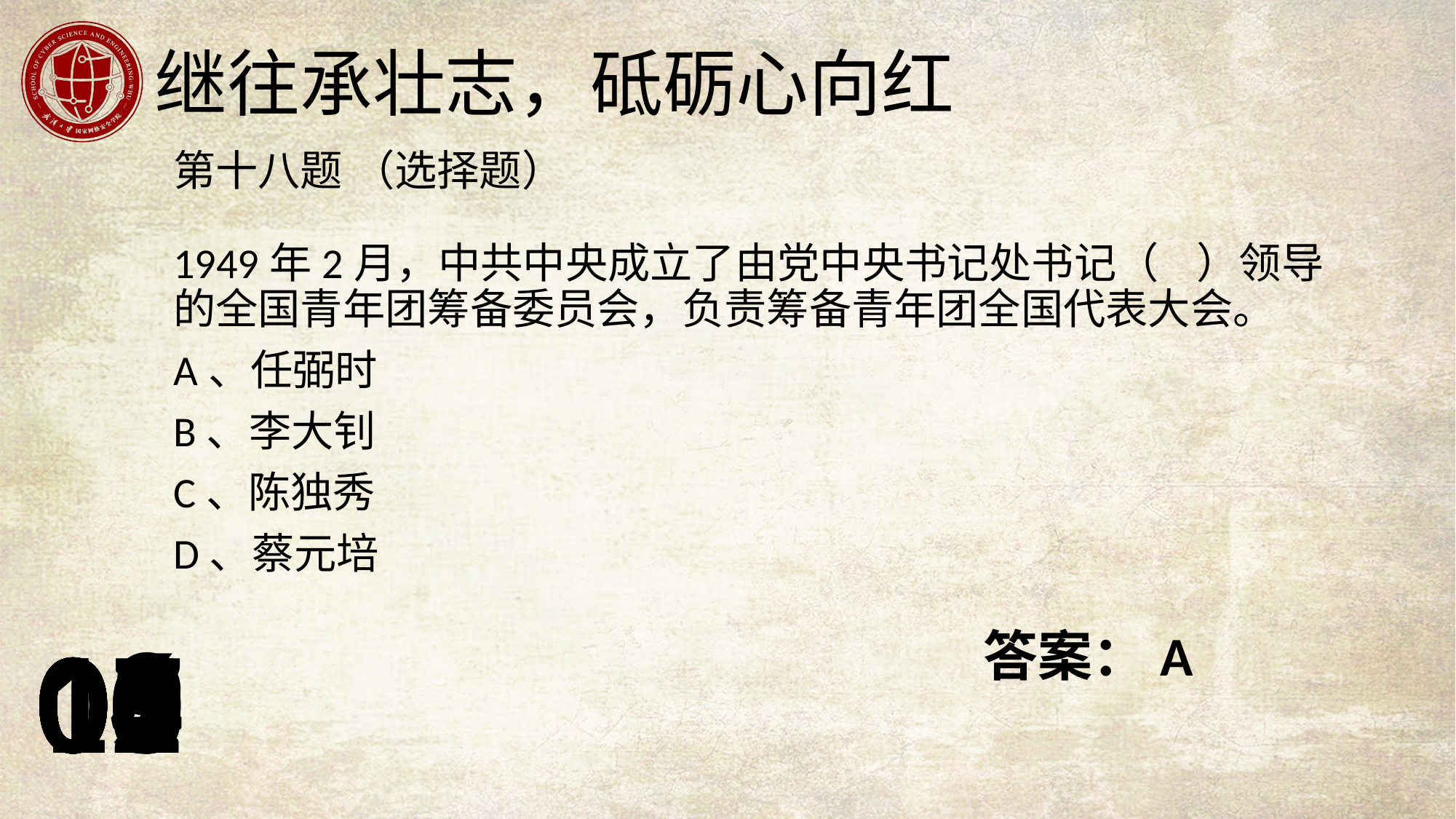

第十八题 （选择题）
1949年2月，中共中央成立了由党中央书记处书记（    ）领导的全国青年团筹备委员会，负责筹备青年团全国代表大会。
A、任弼时
B、李大钊
C、陈独秀
D、蔡元培
答案：A